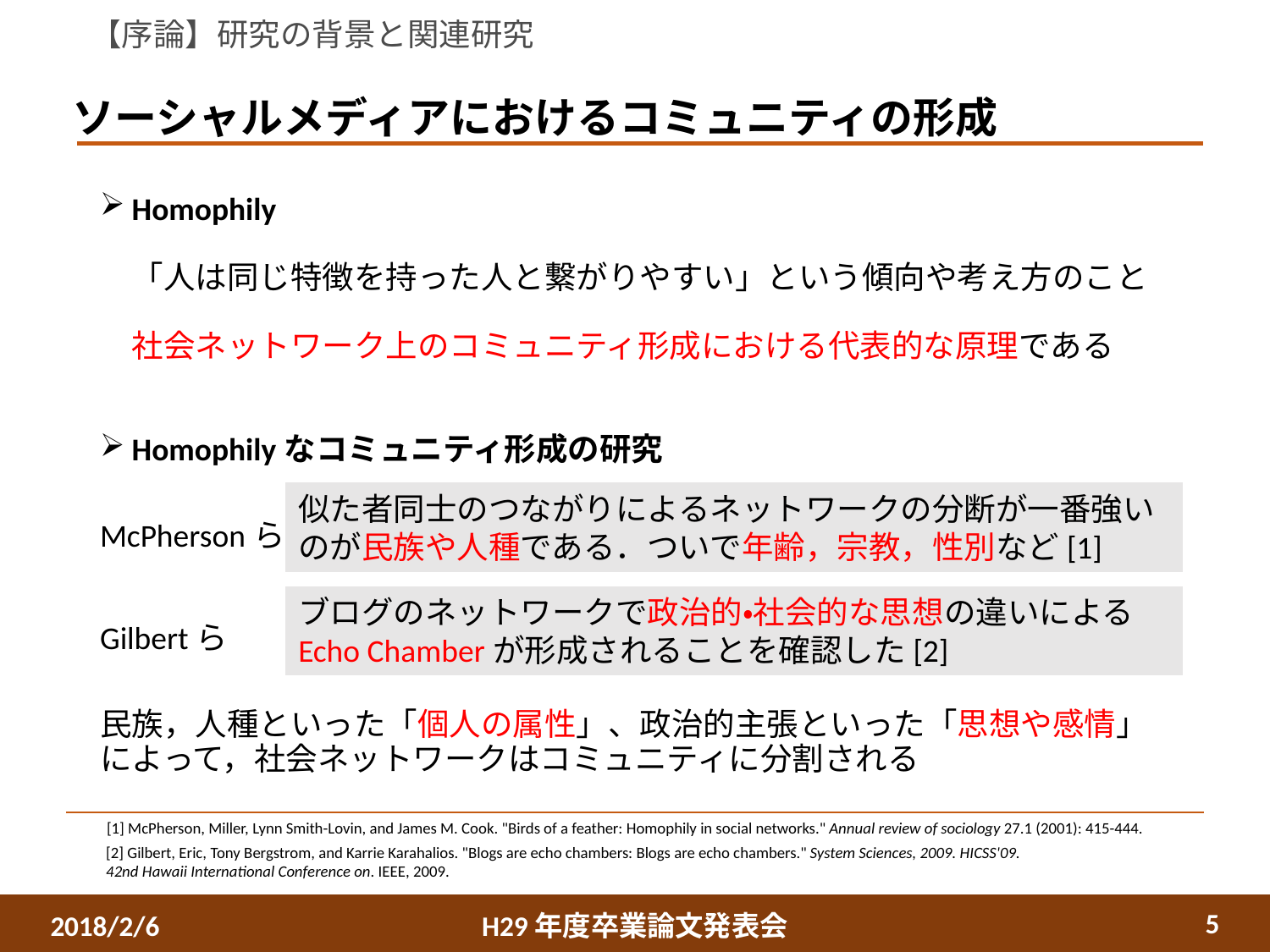

【序論】研究の背景と関連研究
# ソーシャルメディアにおけるコミュニティの形成
Homophily
「人は同じ特徴を持った人と繋がりやすい」という傾向や考え方のこと
社会ネットワーク上のコミュニティ形成における代表的な原理である

Homophilyなコミュニティ形成の研究
McPhersonら
Gilbertら
民族，人種といった「個人の属性」、政治的主張といった「思想や感情」
によって，社会ネットワークはコミュニティに分割される
似た者同士のつながりによるネットワークの分断が一番強いのが民族や人種である．ついで年齢，宗教，性別など[1]
ブログのネットワークで政治的・社会的な思想の違いによるEcho Chamberが形成されることを確認した[2]
[1] McPherson, Miller, Lynn Smith-Lovin, and James M. Cook. "Birds of a feather: Homophily in social networks." Annual review of sociology 27.1 (2001): 415-444.
[2] Gilbert, Eric, Tony Bergstrom, and Karrie Karahalios. "Blogs are echo chambers: Blogs are echo chambers." System Sciences, 2009. HICSS'09.
42nd Hawaii International Conference on. IEEE, 2009.
5
H29年度卒業論文発表会
2018/2/6